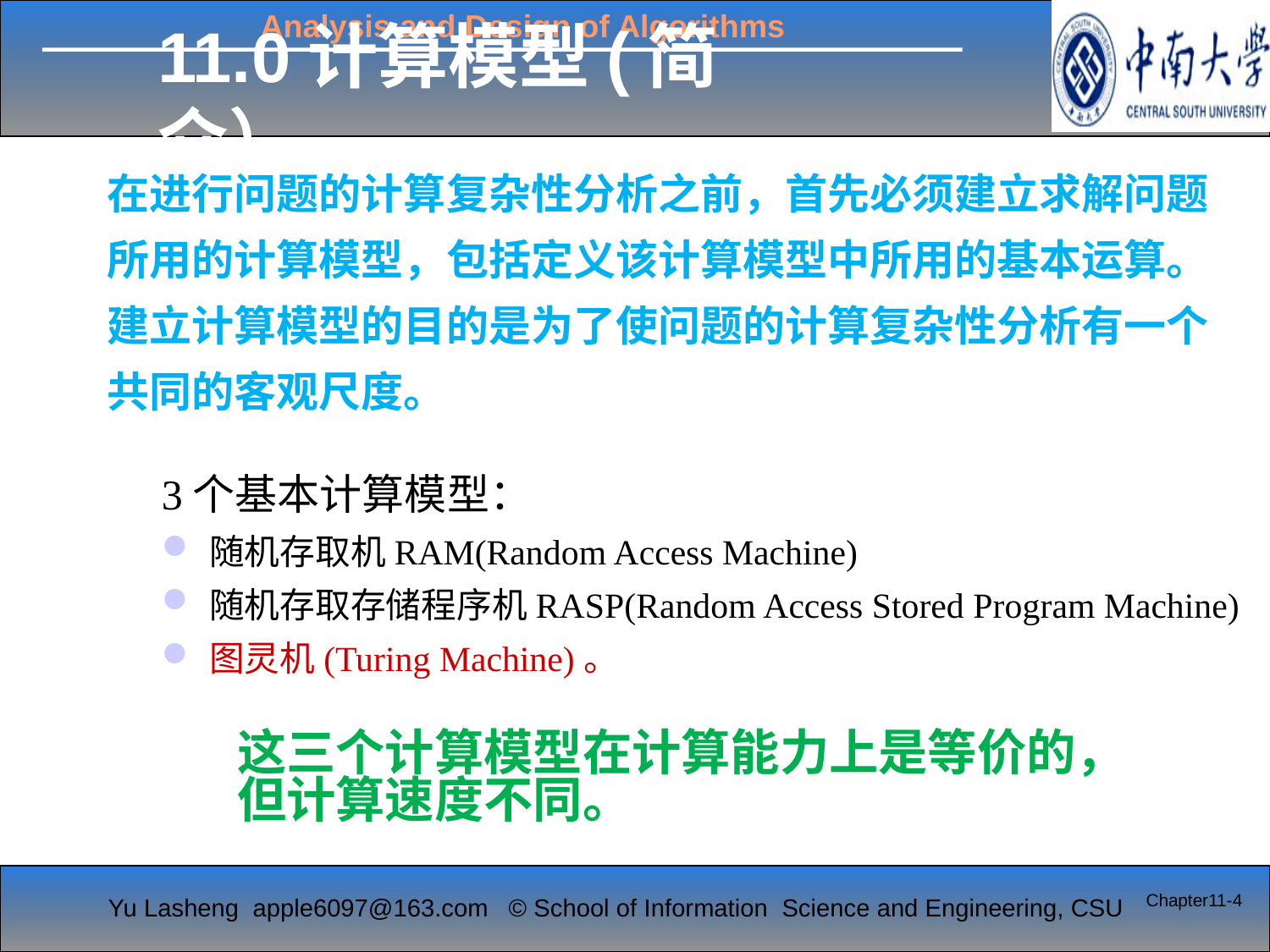

# 11.0计算模型(简介）
在进行问题的计算复杂性分析之前，首先必须建立求解问题所用的计算模型，包括定义该计算模型中所用的基本运算。
建立计算模型的目的是为了使问题的计算复杂性分析有一个共同的客观尺度。
3个基本计算模型：
随机存取机RAM(Random Access Machine)
随机存取存储程序机RASP(Random Access Stored Program Machine)
图灵机(Turing Machine)。
这三个计算模型在计算能力上是等价的，但计算速度不同。
Chapter11-4